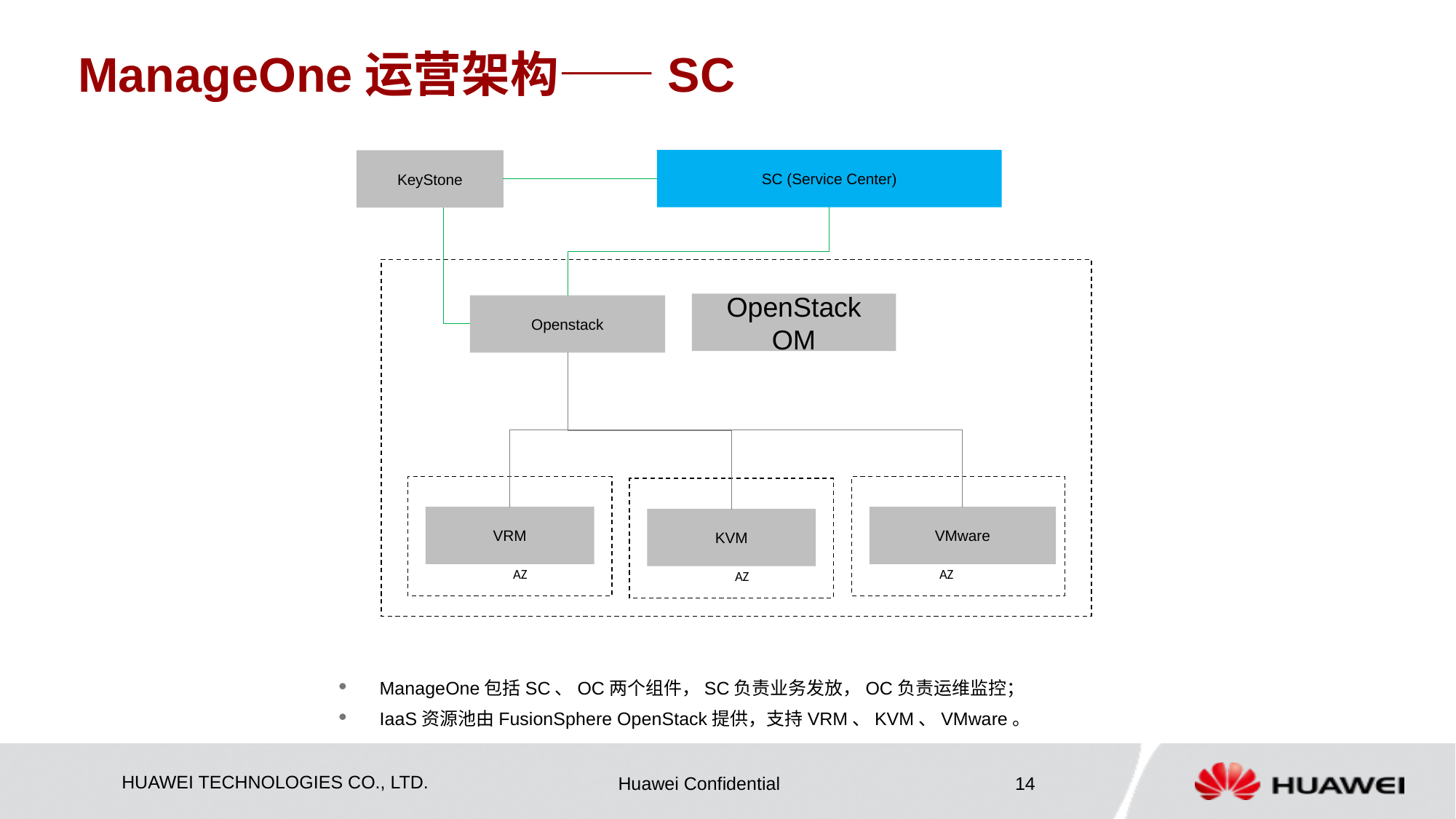

# ManageOne运营架构——SC
SC (Service Center)
KeyStone

OpenStack OM
Openstack

VRM
VMware
KVM
AZ
AZ
AZ
ManageOne包括SC、OC两个组件，SC负责业务发放，OC负责运维监控；
IaaS资源池由FusionSphere OpenStack提供，支持VRM、KVM、VMware。